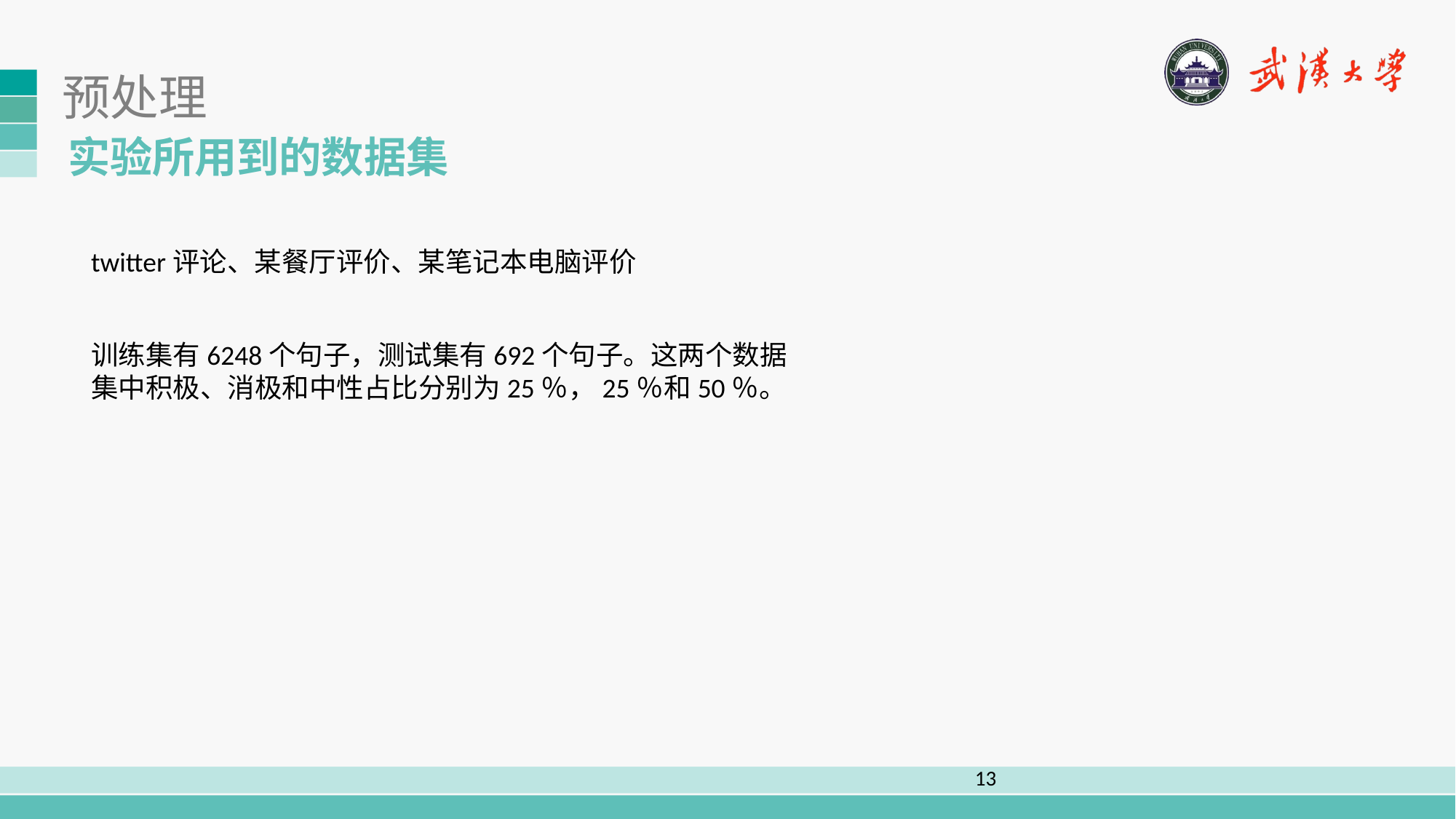

# 预处理
实验所用到的数据集
twitter评论、某餐厅评价、某笔记本电脑评价
训练集有6248个句子，测试集有692个句子。这两个数据集中积极、消极和中性占比分别为25％，25％和50％。
13